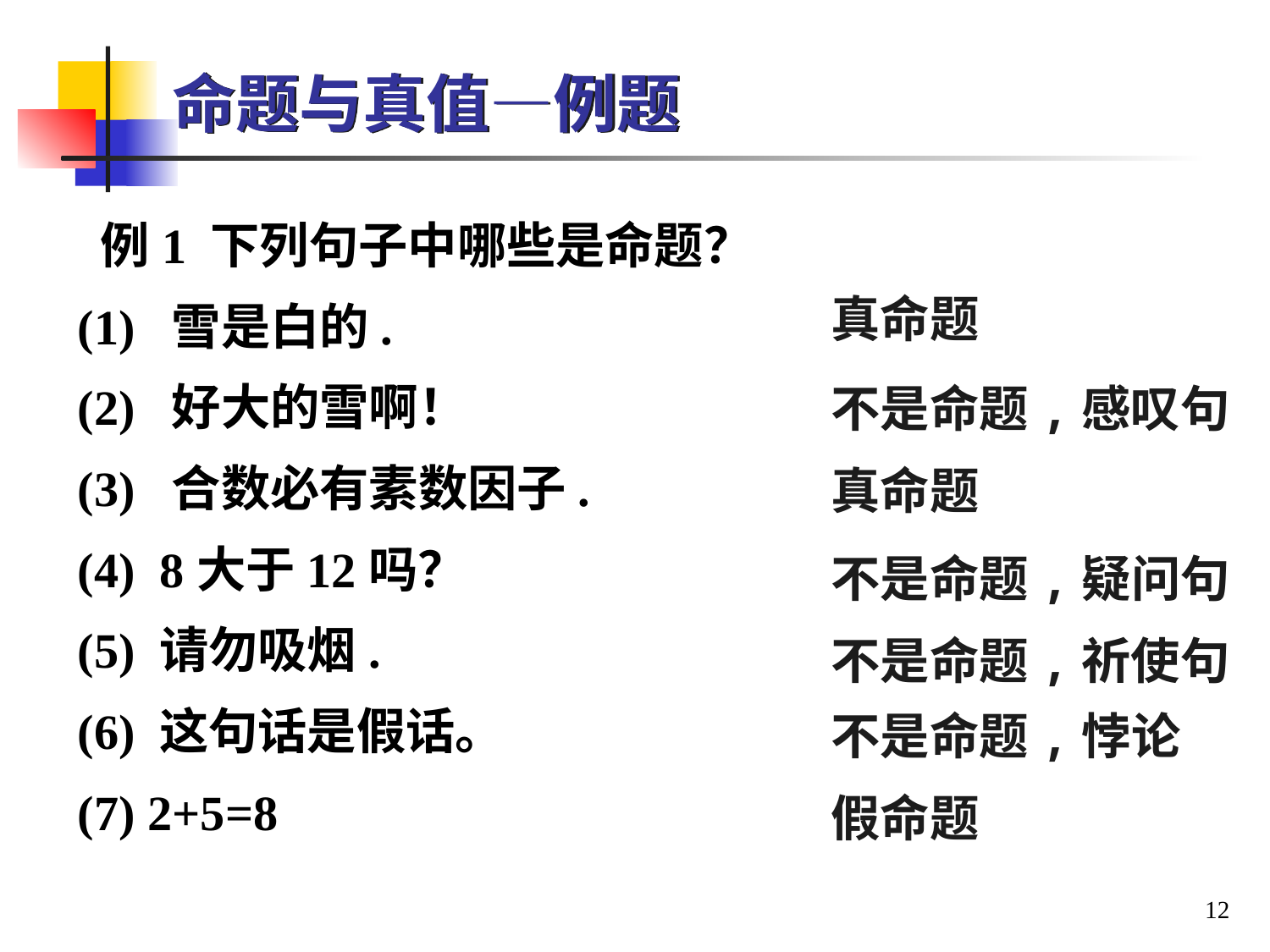

# 命题与真值—例题

 例1 下列句子中哪些是命题？
(1)  雪是白的.
(2)  好大的雪啊！
(3)  合数必有素数因子.
(4)  8大于12吗？
(5) 请勿吸烟.
(6) 这句话是假话。
(7) 2+5=8
真命题
不是命题,感叹句
真命题
不是命题,疑问句
不是命题,祈使句
不是命题,悖论
假命题
12